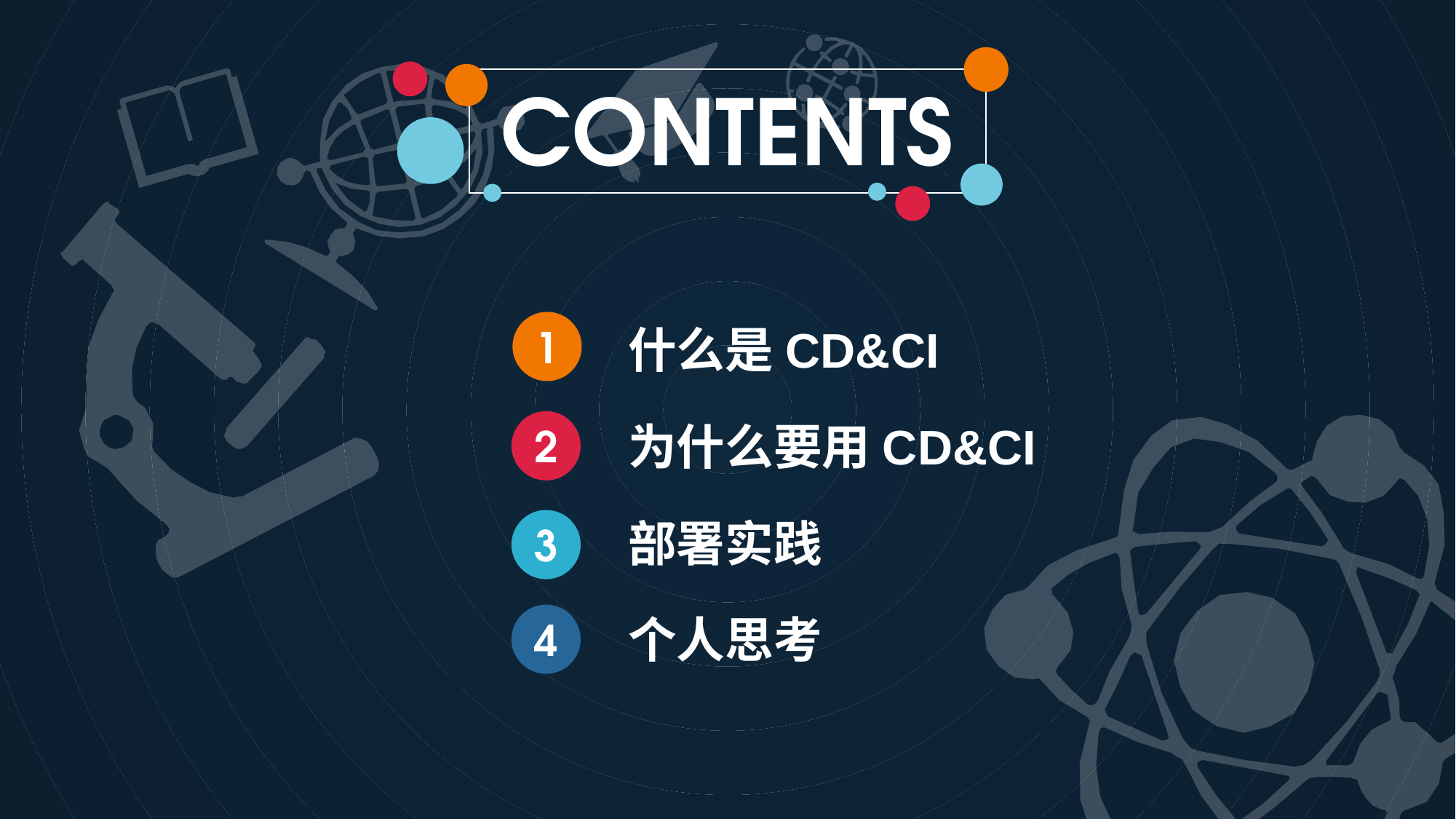

CONTENTS

1
什么是CD&CI
为什么要用CD&CI
2
部署实践
3
个人思考
4